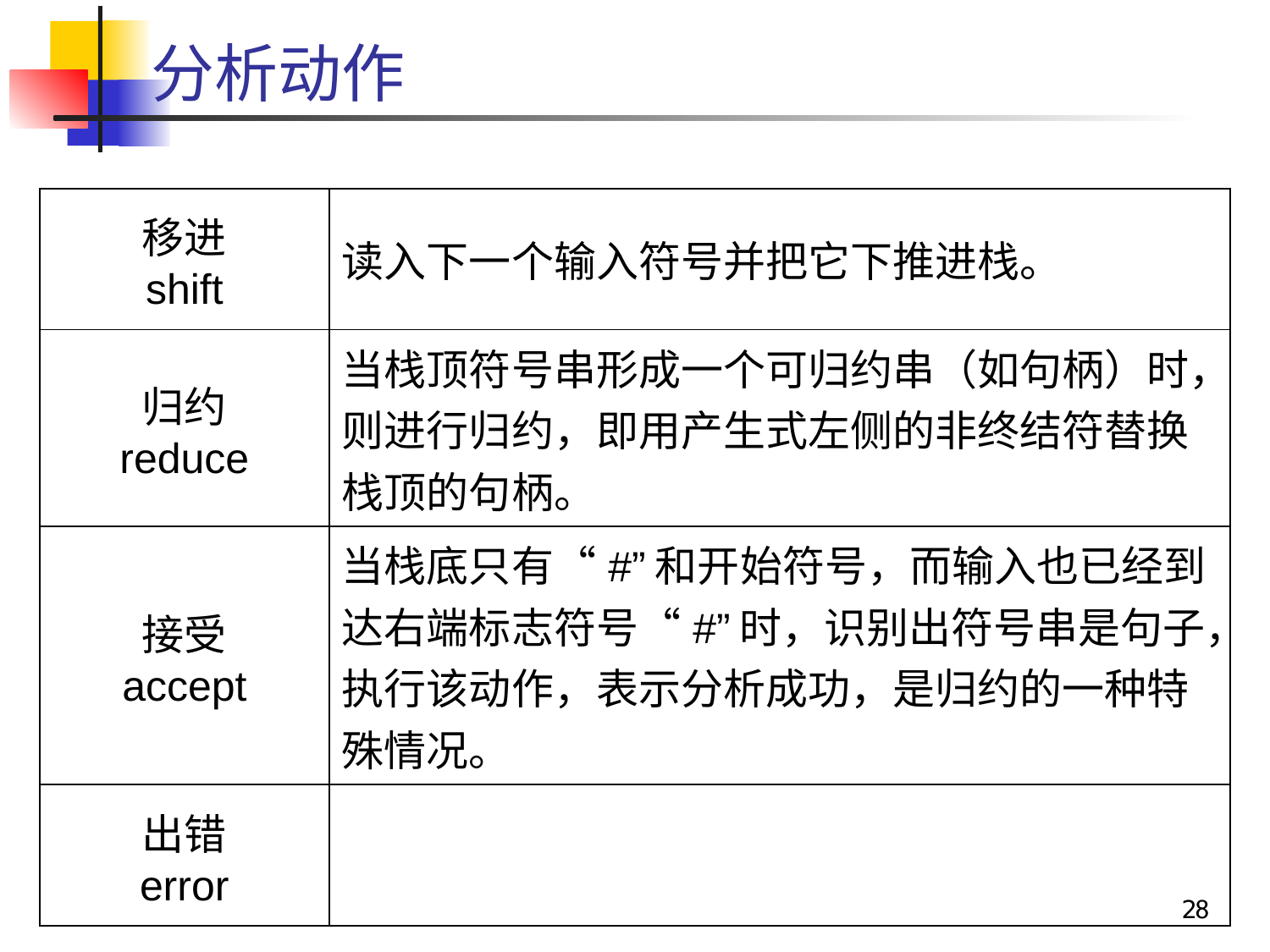

# 分析动作
| 移进 shift | 读入下一个输入符号并把它下推进栈。 |
| --- | --- |
| 归约 reduce | 当栈顶符号串形成一个可归约串（如句柄）时，则进行归约，即用产生式左侧的非终结符替换栈顶的句柄。 |
| 接受 accept | 当栈底只有“#”和开始符号，而输入也已经到达右端标志符号“#”时，识别出符号串是句子，执行该动作，表示分析成功，是归约的一种特殊情况。 |
| 出错 error |  |
28